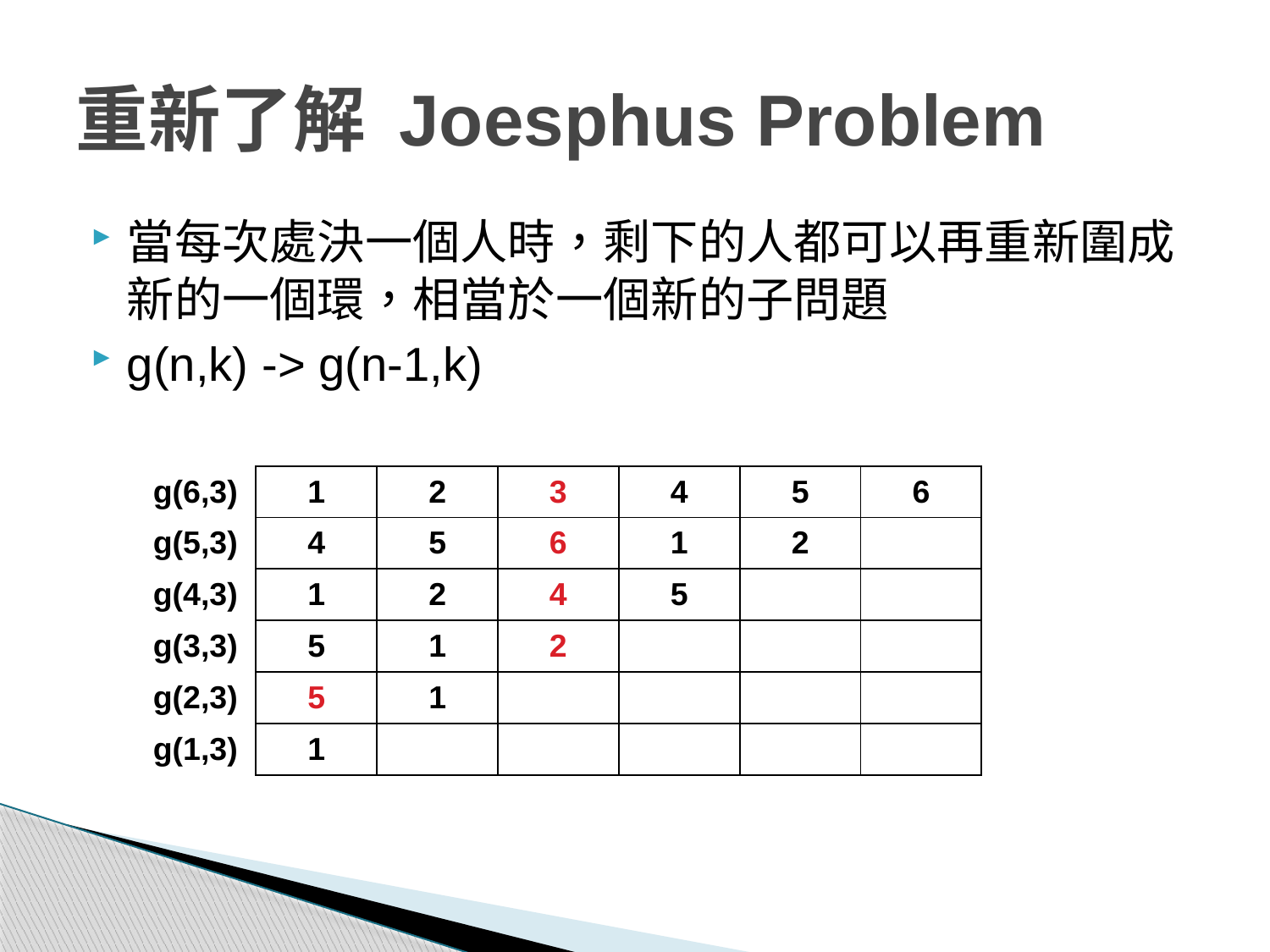

# 重新了解 Joesphus Problem
當每次處決一個人時，剩下的人都可以再重新圍成新的一個環，相當於一個新的子問題
g(n,k) -> g(n-1,k)
| g(6,3) | 1 | 2 | 3 | 4 | 5 | 6 |
| --- | --- | --- | --- | --- | --- | --- |
| g(5,3) | 4 | 5 | 6 | 1 | 2 |  |
| g(4,3) | 1 | 2 | 4 | 5 |  |  |
| g(3,3) | 5 | 1 | 2 |  |  |  |
| g(2,3) | 5 | 1 |  |  |  |  |
| g(1,3) | 1 |  |  |  |  |  |